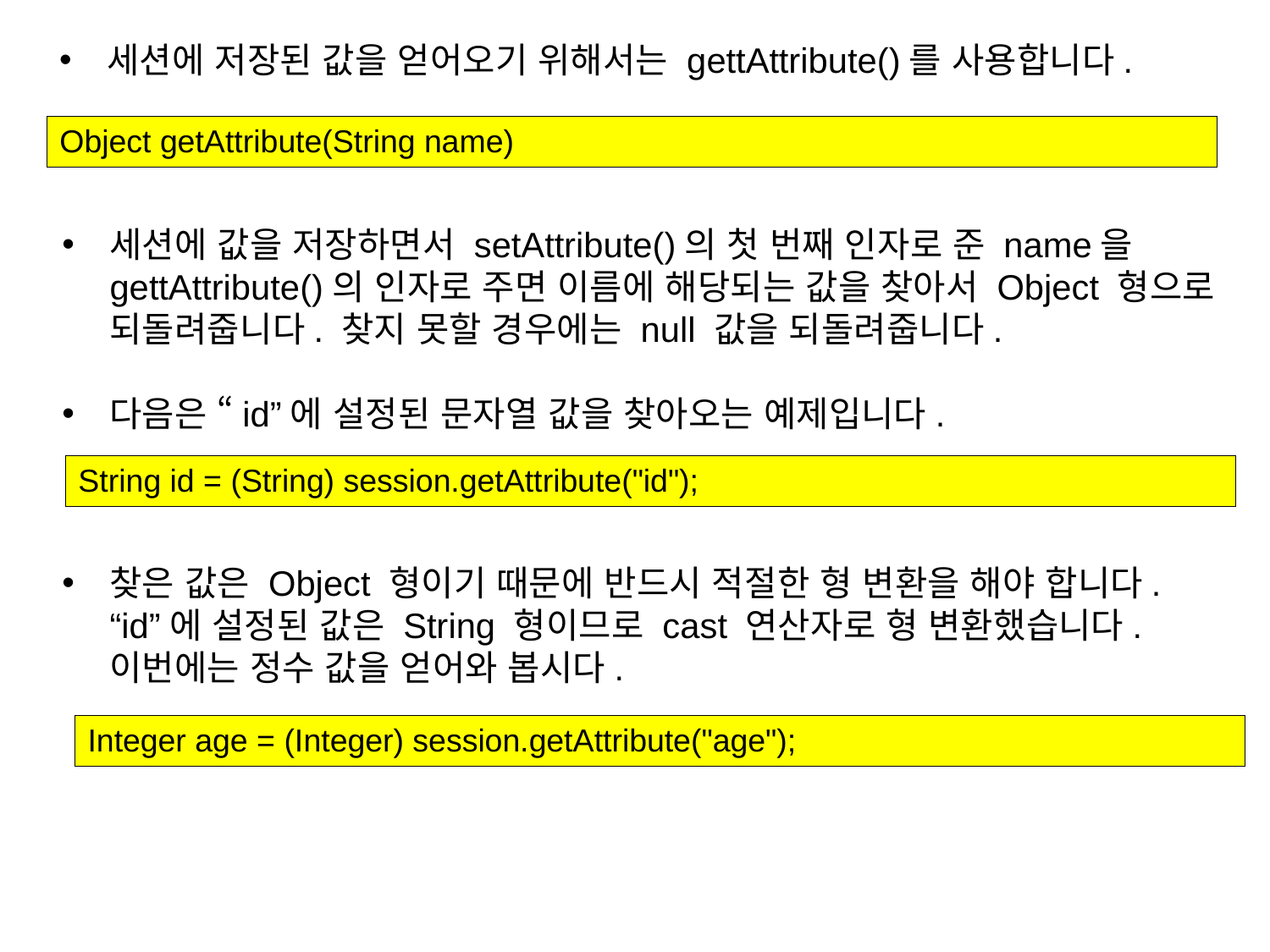

세션에 저장된 값을 얻어오기 위해서는 gettAttribute()를 사용합니다.
| Object getAttribute(String name) |
| --- |

세션에 값을 저장하면서 setAttribute()의 첫 번째 인자로 준 name을 gettAttribute()의 인자로 주면 이름에 해당되는 값을 찾아서 Object 형으로 되돌려줍니다. 찾지 못할 경우에는 null 값을 되돌려줍니다.

다음은 “id”에 설정된 문자열 값을 찾아오는 예제입니다.

찾은 값은 Object 형이기 때문에 반드시 적절한 형 변환을 해야 합니다. “id”에 설정된 값은 String 형이므로 cast 연산자로 형 변환했습니다. 이번에는 정수 값을 얻어와 봅시다.

| String id = (String) session.getAttribute("id"); |
| --- |
| Integer age = (Integer) session.getAttribute("age"); |
| --- |